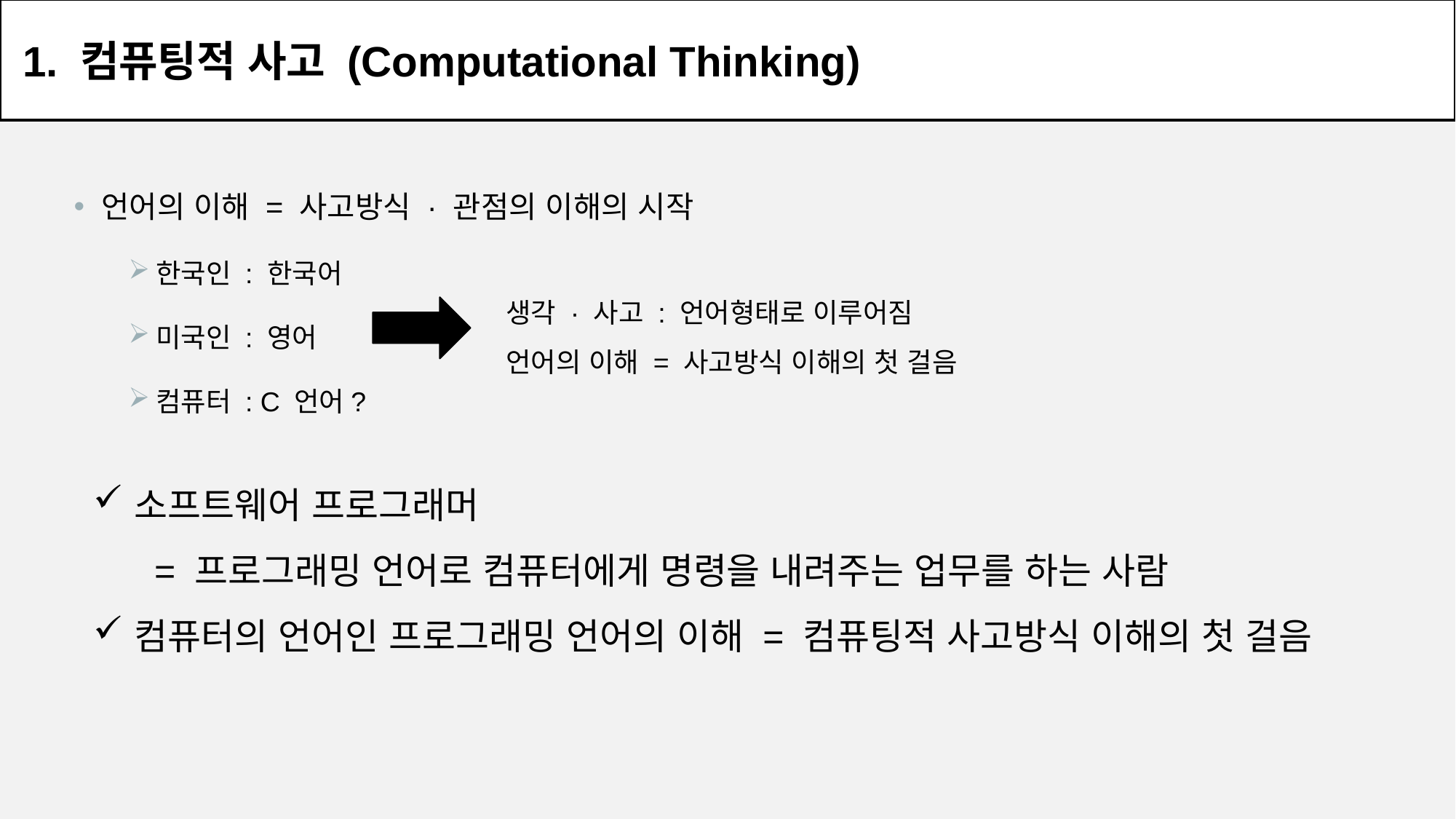

1. 컴퓨팅적 사고 (Computational Thinking)
언어의 이해 = 사고방식 · 관점의 이해의 시작
한국인 : 한국어
미국인 : 영어
컴퓨터 : C 언어?
생각 · 사고 : 언어형태로 이루어짐
언어의 이해 = 사고방식 이해의 첫 걸음

소프트웨어 프로그래머
      = 프로그래밍 언어로 컴퓨터에게 명령을 내려주는 업무를 하는 사람
컴퓨터의 언어인 프로그래밍 언어의 이해 = 컴퓨팅적 사고방식 이해의 첫 걸음